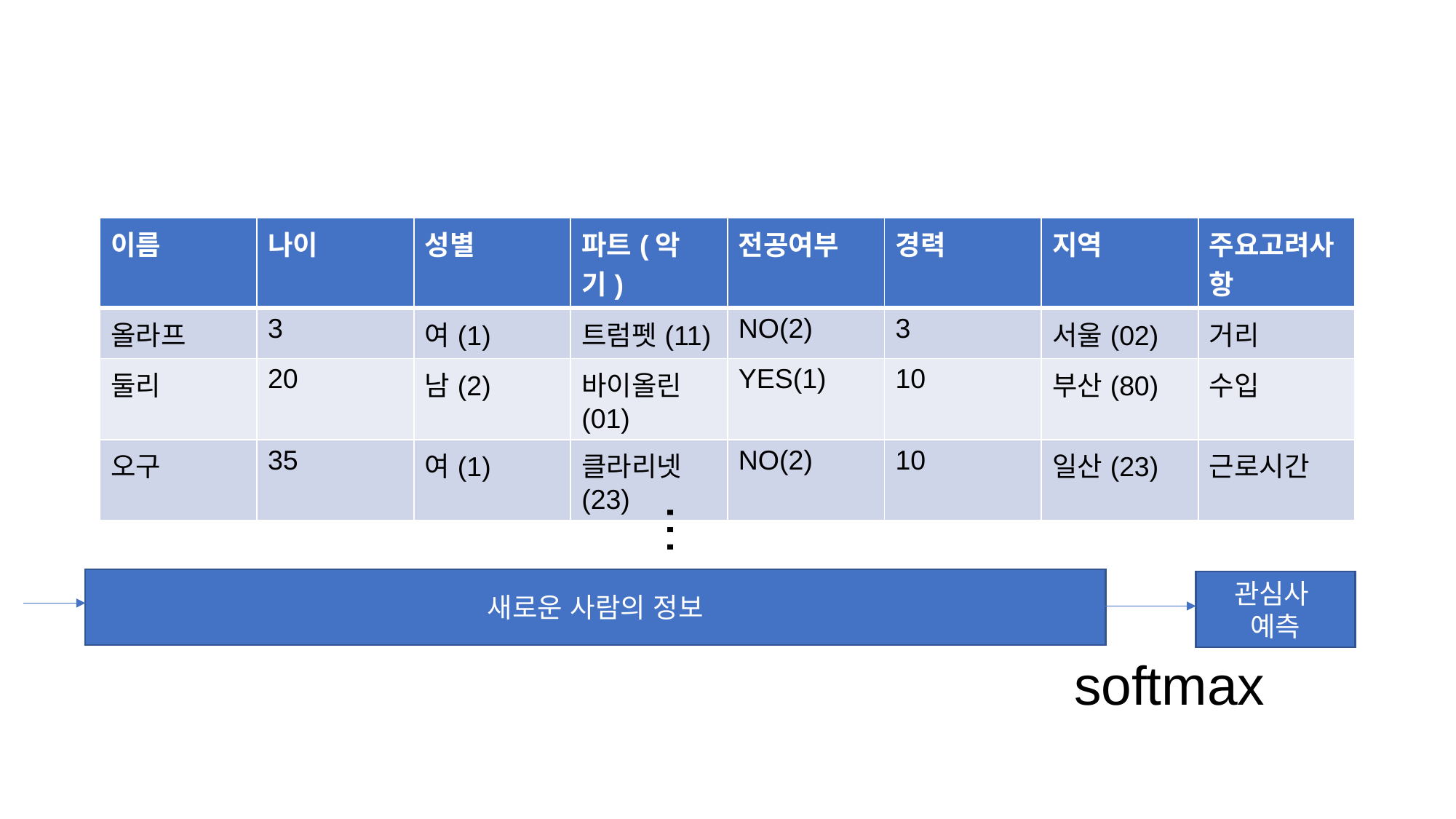

#
| 이름 | 나이 | 성별 | 파트(악기) | 전공여부 | 경력 | 지역 | 주요고려사항 |
| --- | --- | --- | --- | --- | --- | --- | --- |
| 올라프 | 3 | 여(1) | 트럼펫(11) | NO(2) | 3 | 서울(02) | 거리 |
| 둘리 | 20 | 남(2) | 바이올린(01) | YES(1) | 10 | 부산(80) | 수입 |
| 오구 | 35 | 여(1) | 클라리넷(23) | NO(2) | 10 | 일산(23) | 근로시간 |
…
새로운 사람의 정보
관심사
예측
softmax